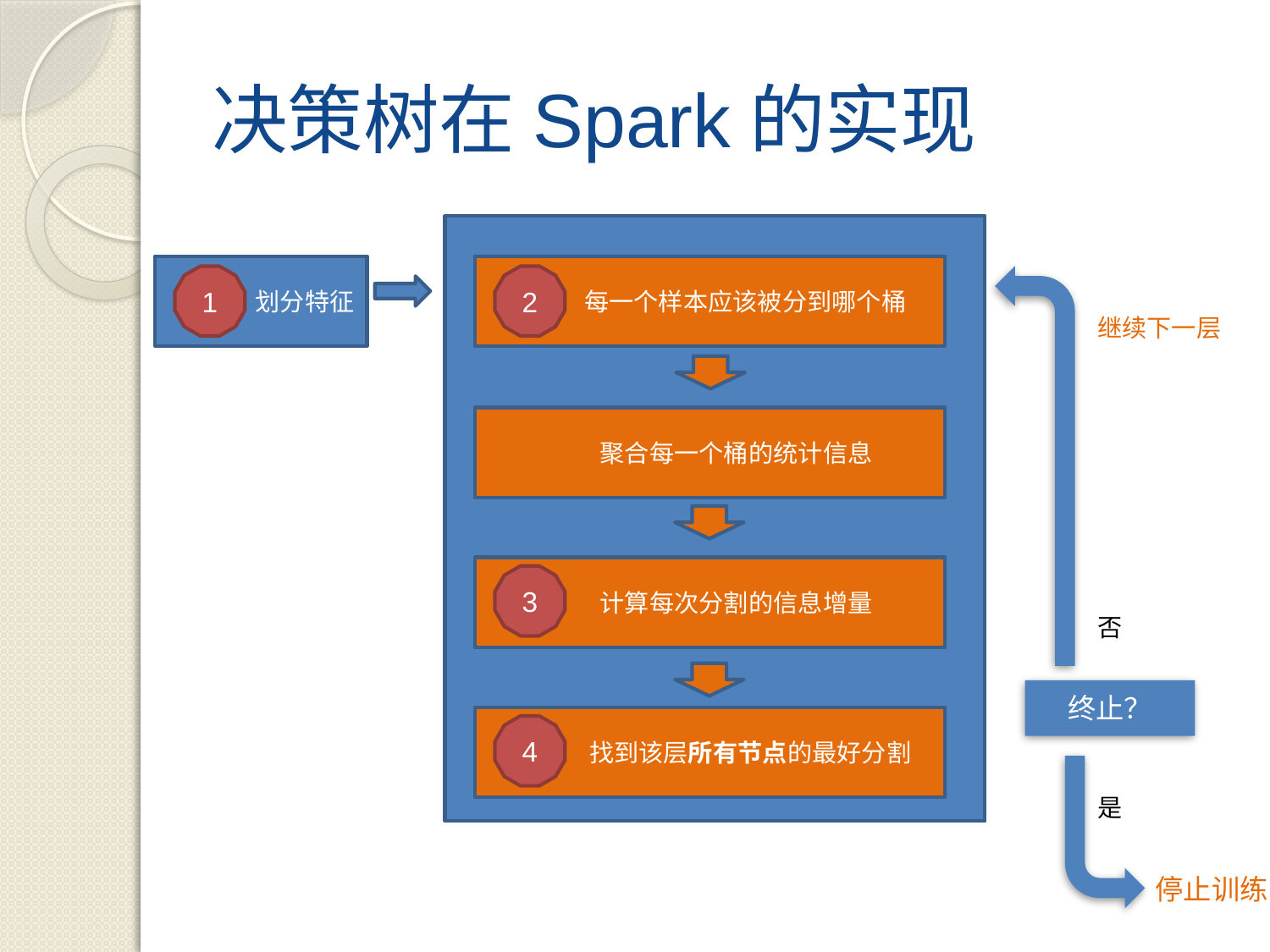

# 决策树在Spark的实现

划分特征
       每一个样本应该被分到哪个桶

1
2

继续下一层

聚合每一个桶的统计信息

计算每次分割的信息增量
3
否

终止？
    找到该层所有节点的最好分割
4

是
停止训练
逐层训练